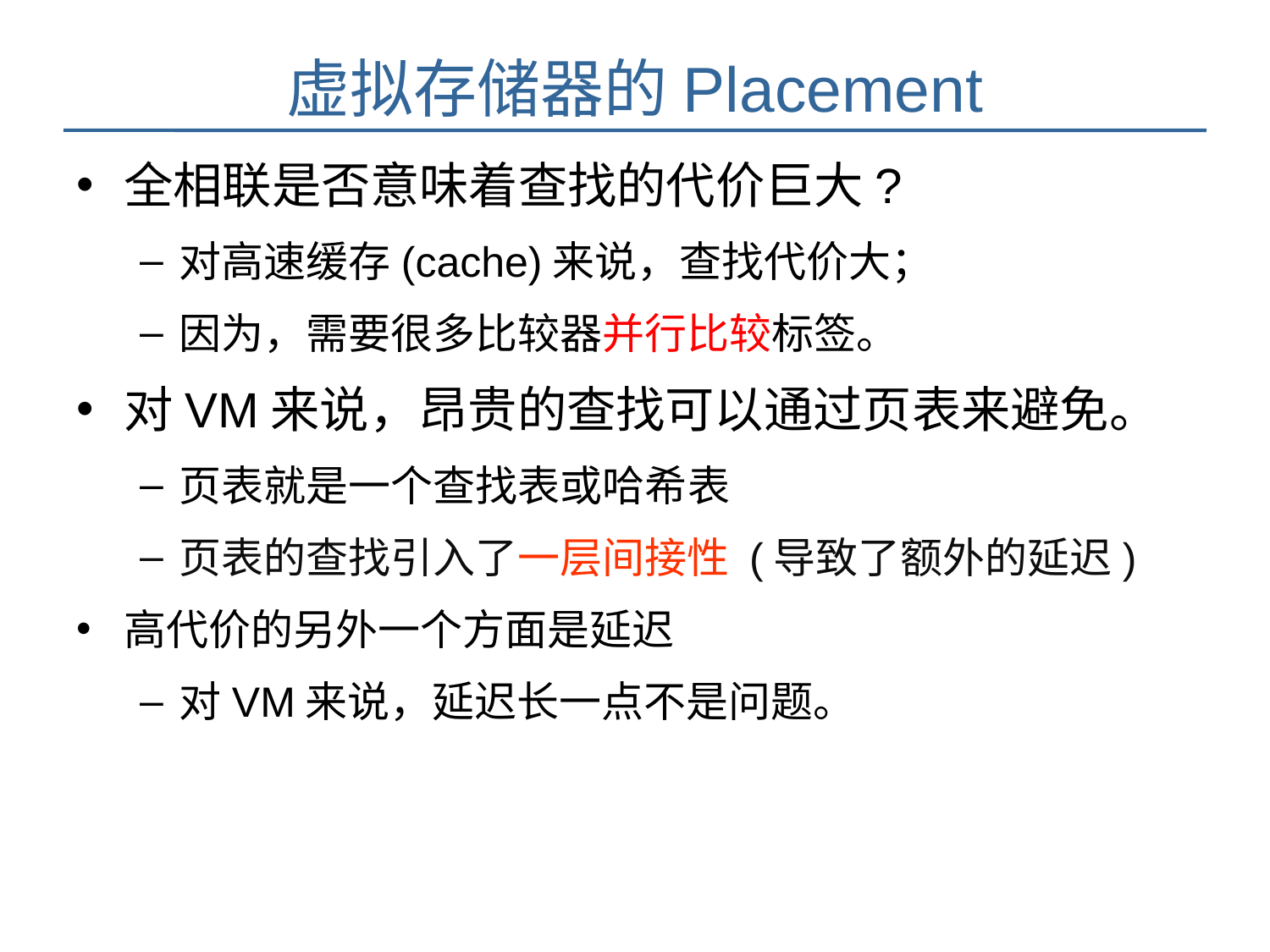

# 虚拟存储器的Placement
全相联是否意味着查找的代价巨大?
对高速缓存(cache)来说，查找代价大；
因为，需要很多比较器并行比较标签。
对VM来说，昂贵的查找可以通过页表来避免。
页表就是一个查找表或哈希表
页表的查找引入了一层间接性 (导致了额外的延迟)
高代价的另外一个方面是延迟
对VM来说，延迟长一点不是问题。